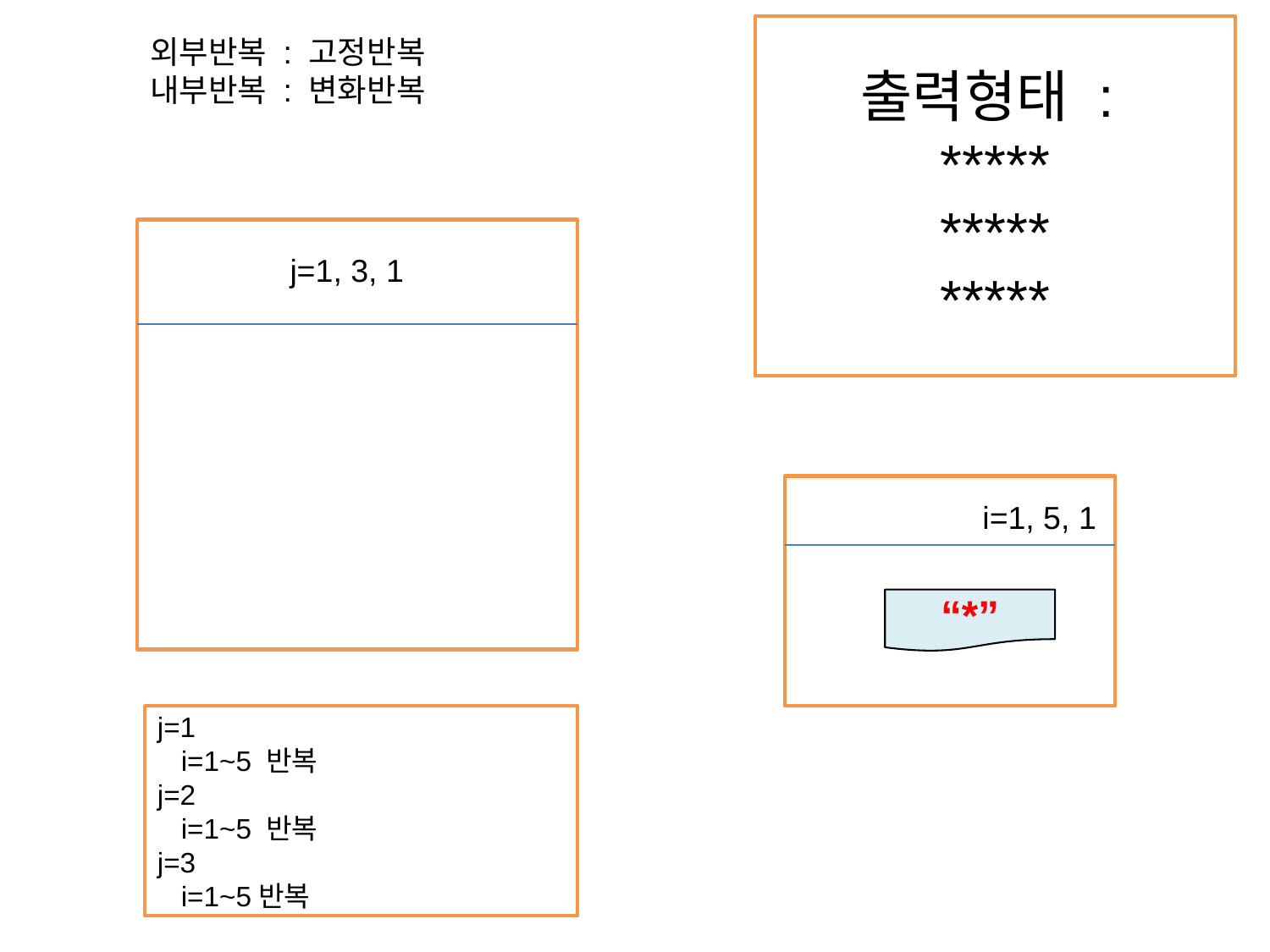

출력형태 :
*****
*****
*****
외부반복 : 고정반복
내부반복 : 변화반복

j=1, 3, 1

i=1, 5, 1
“*”
j=1
   i=1~5 반복
j=2
   i=1~5 반복
j=3
   i=1~5반복